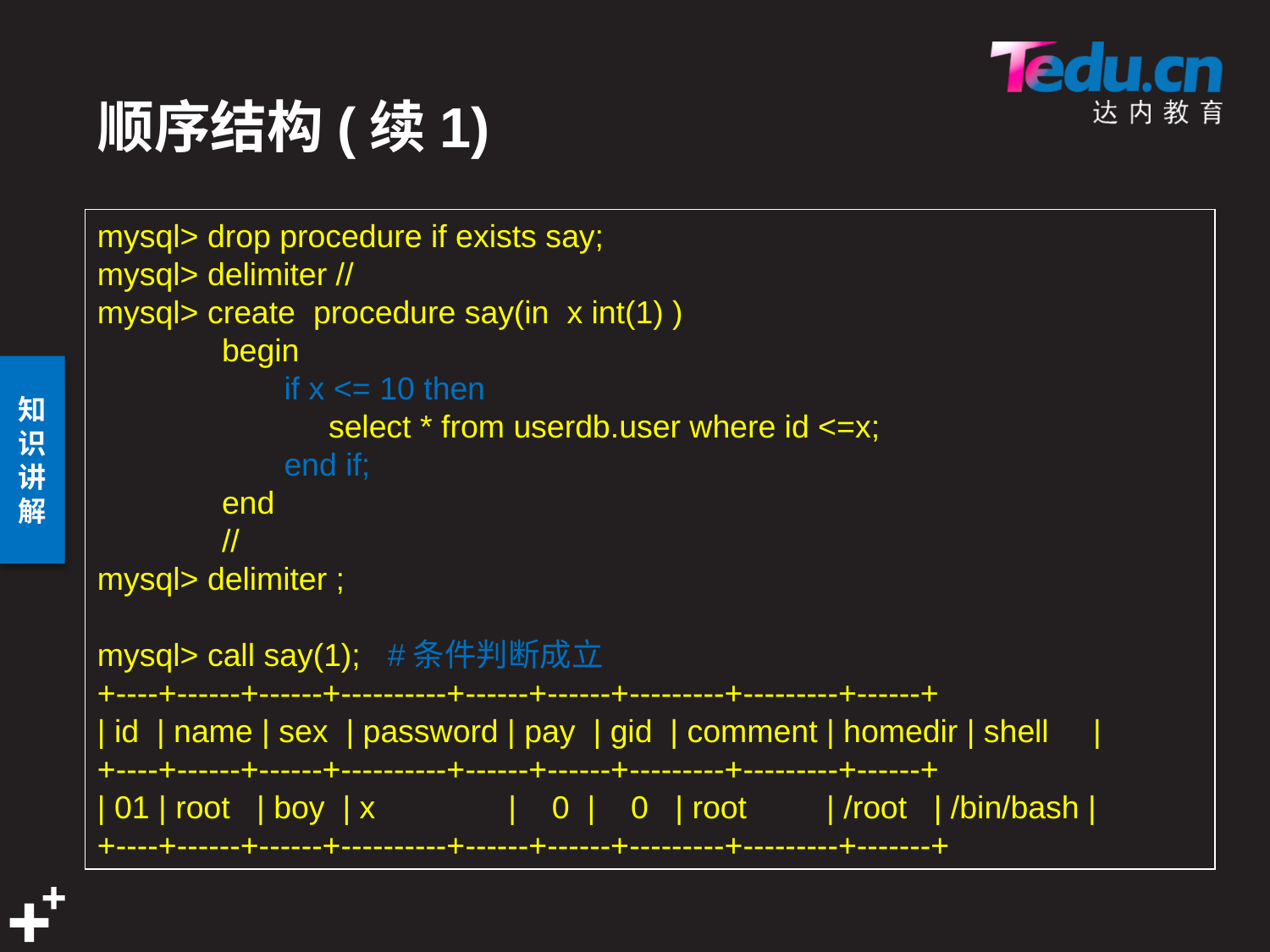

# 顺序结构(续1)
mysql> drop procedure if exists say;
mysql> delimiter //
mysql> create  procedure say(in  x int(1) )
              begin
                     if x <= 10 then
                          select * from userdb.user where id <=x;
                     end if;
              end
              //
mysql> delimiter ;

mysql> call say(1);   #条件判断成立
+----+------+------+----------+------+------+---------+---------+------+
| id  | name | sex  | password | pay  | gid  | comment | homedir | shell     |
+----+------+------+----------+------+------+---------+---------+------+
| 01 | root   | boy  | x               |    0  |    0   | root         | /root   | /bin/bash |
+----+------+------+----------+------+------+---------+---------+-------+